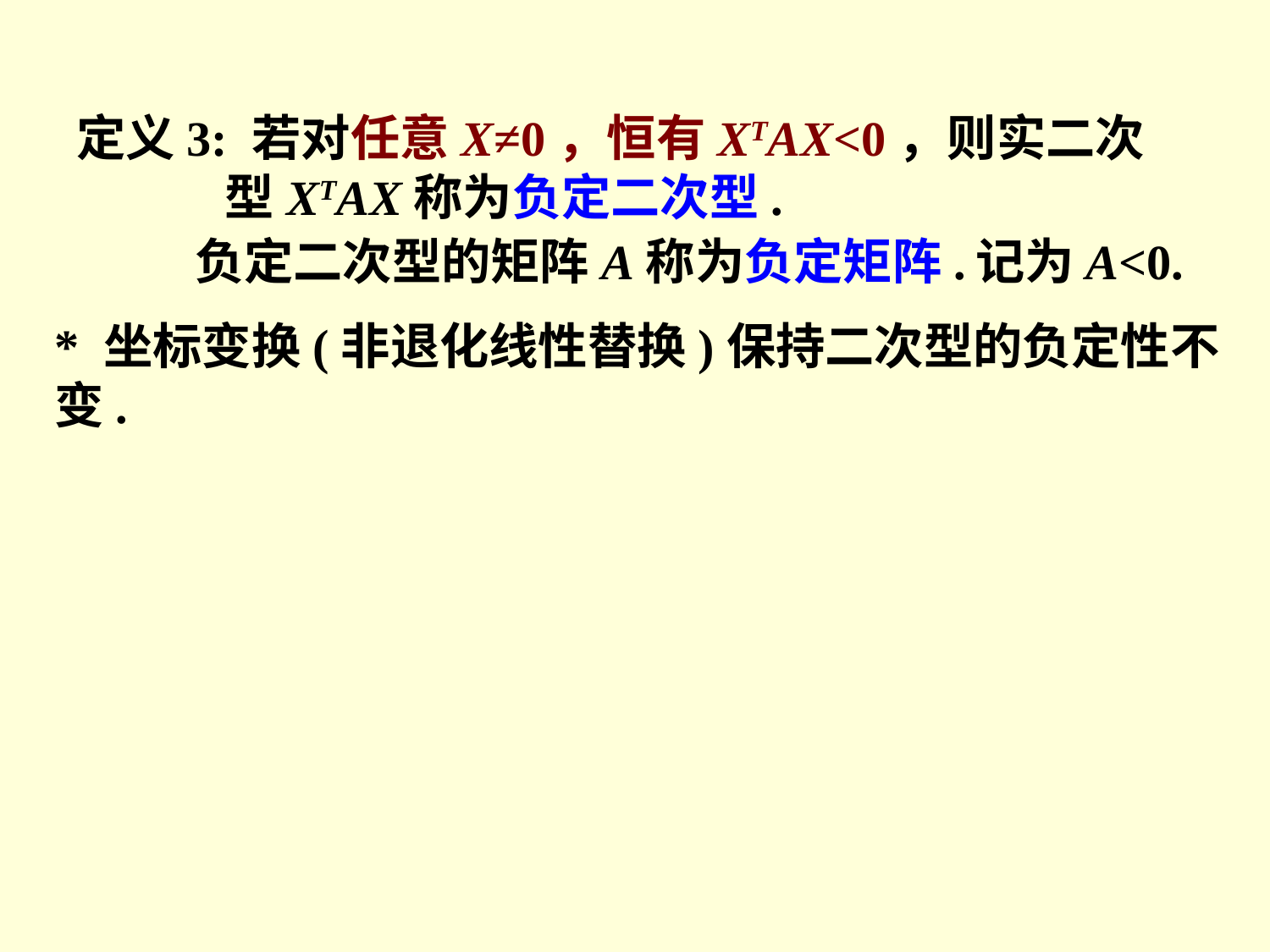

# 定义3: 若对任意X≠0，恒有XTAX<0，则实二次型XTAX称为负定二次型.
负定二次型的矩阵A称为负定矩阵.
记为A<0.
* 坐标变换(非退化线性替换)保持二次型的负定性不变.